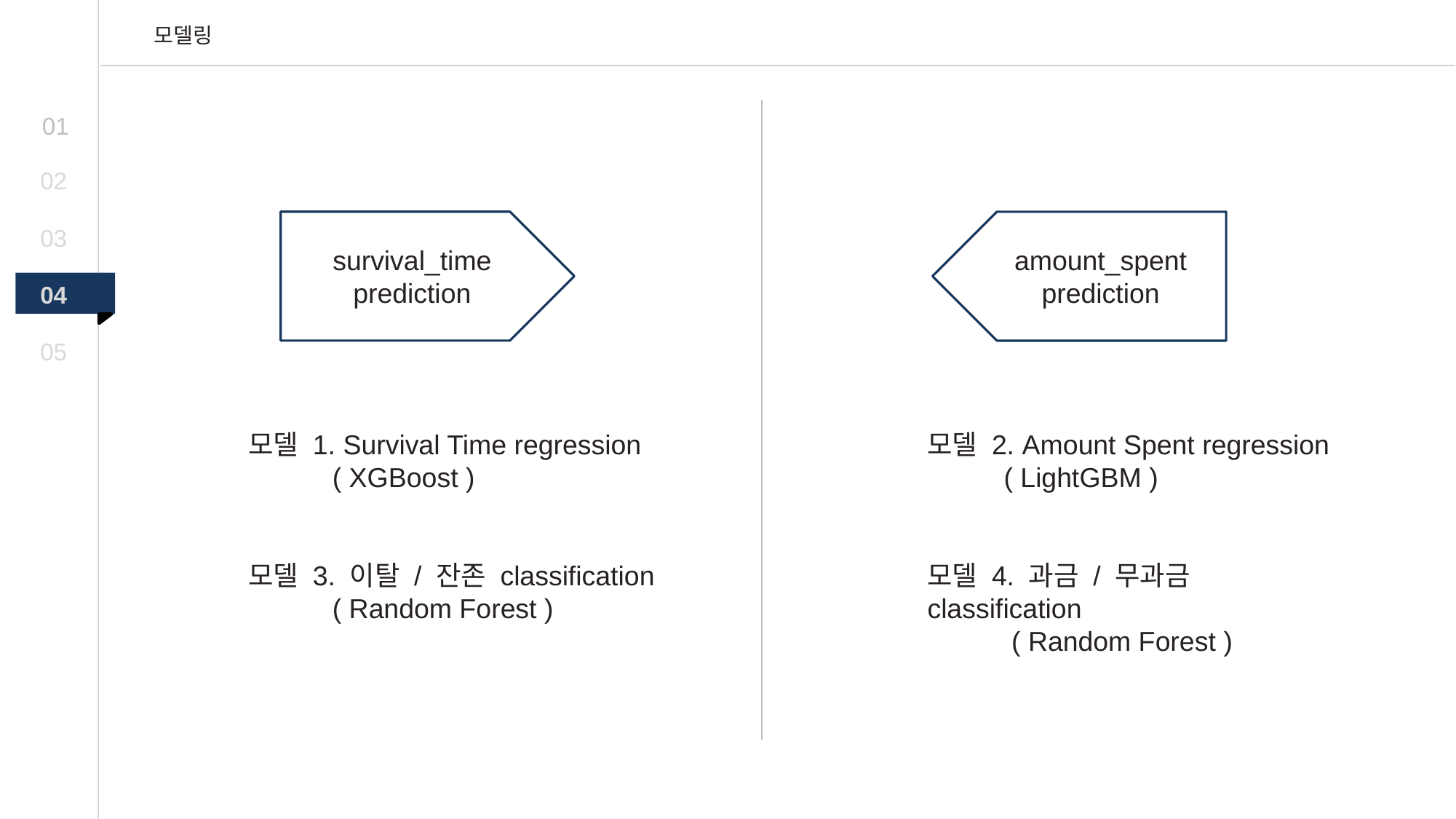

모델링
01
02

survival_time
prediction

amount_spent
prediction
03

04

05
모델 1. Survival Time regression
           ( XGBoost )

모델 3. 이탈 / 잔존 classification
           ( Random Forest )
모델 2. Amount Spent regression
          ( LightGBM )

모델 4. 과금 / 무과금 classification
           ( Random Forest )